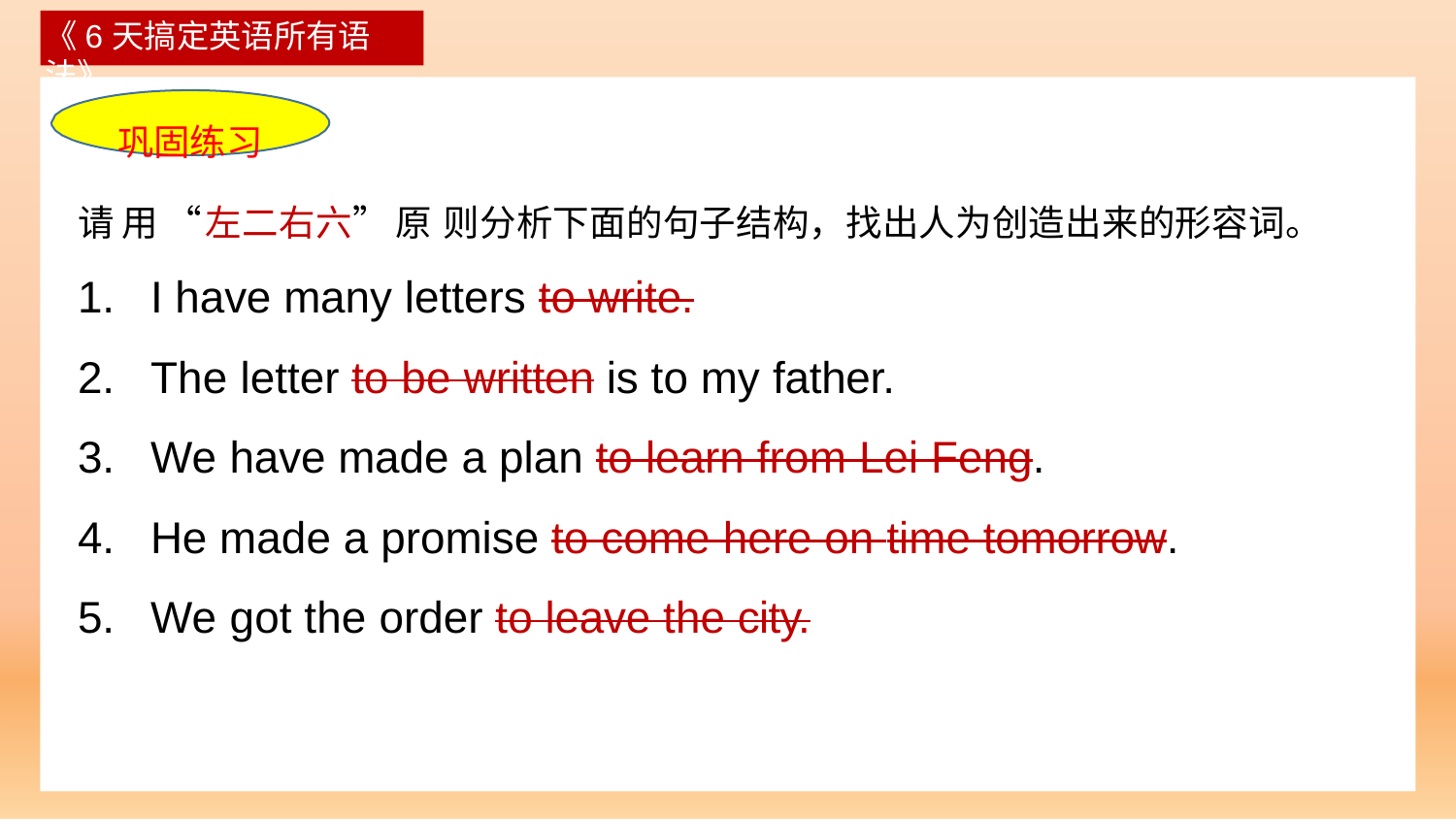

《6天搞定英语所有语法》

巩固练习

请用“左二右六”原则分析下面的句子结构，找出人为创造出来的形容词。
I have many letters to write.
The letter to be written is to my father.
We have made a plan to learn from Lei Feng.
He made a promise to come here on time tomorrow.
We got the order to leave the city.